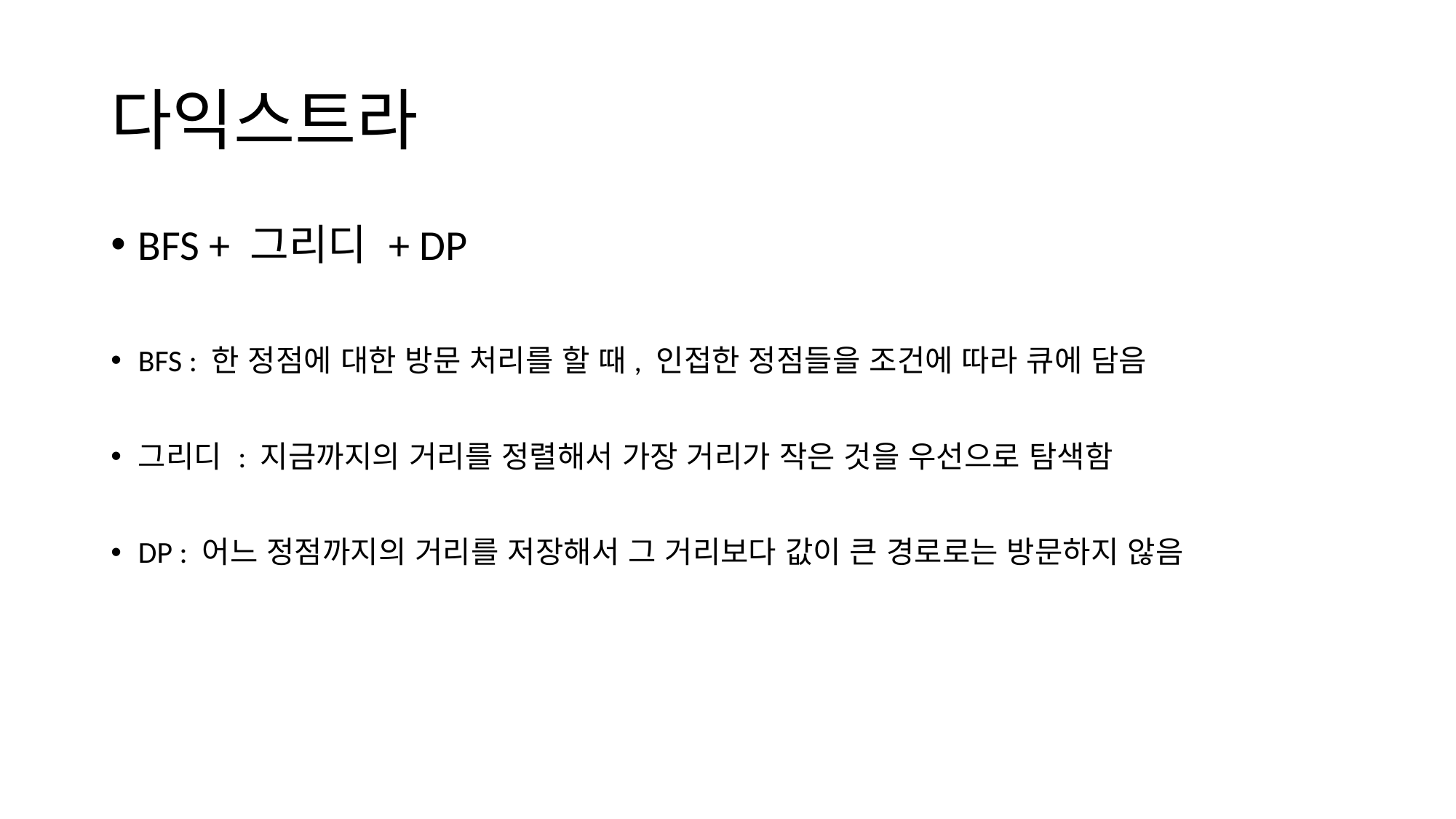

# 다익스트라
BFS + 그리디 + DP

BFS : 한 정점에 대한 방문 처리를 할 때, 인접한 정점들을 조건에 따라 큐에 담음

그리디 : 지금까지의 거리를 정렬해서 가장 거리가 작은 것을 우선으로 탐색함

DP : 어느 정점까지의 거리를 저장해서 그 거리보다 값이 큰 경로로는 방문하지 않음